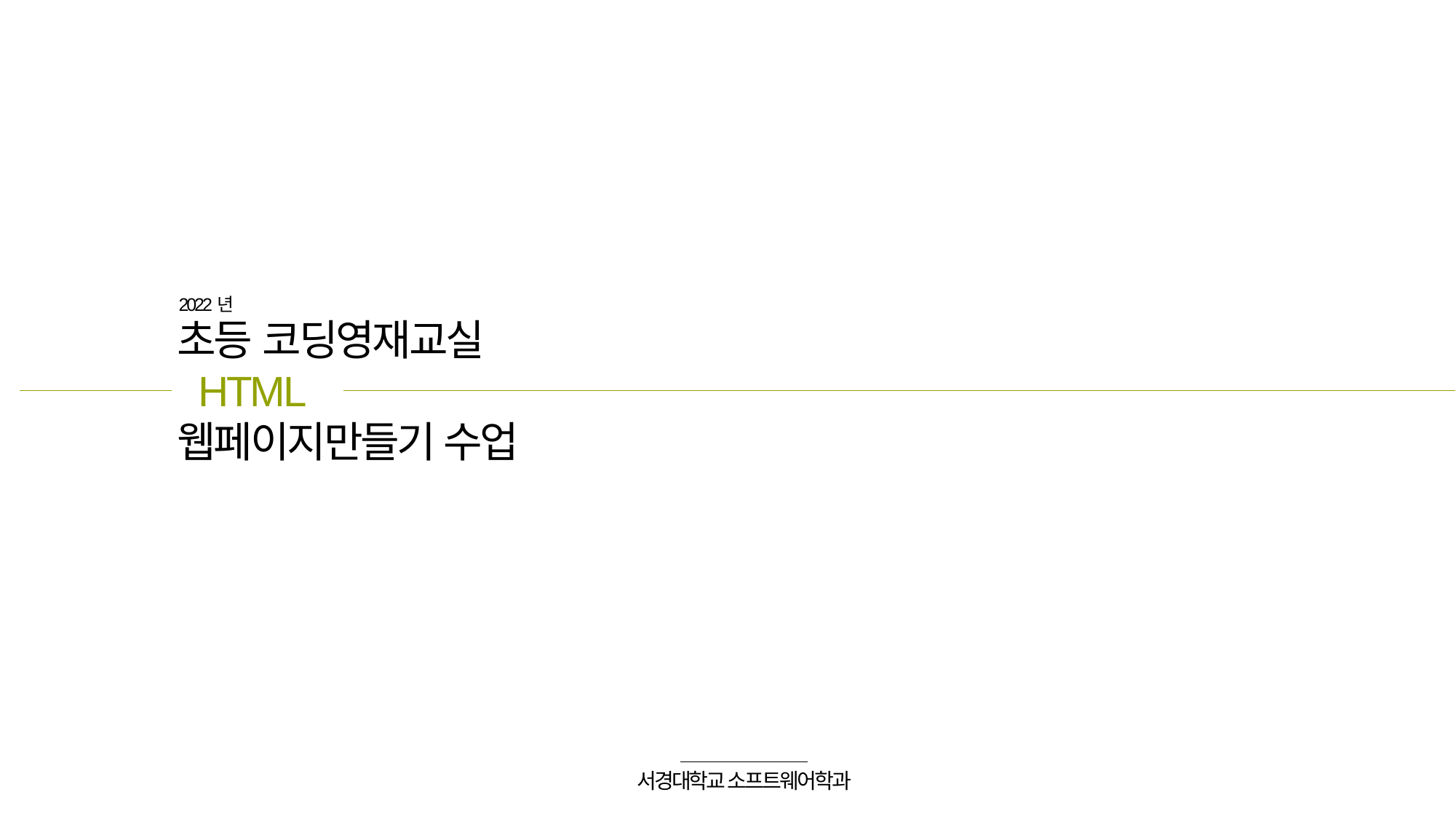

2022년
초등 코딩영재교실
  HTML
웹페이지만들기 수업
서경대학교 소프트웨어학과